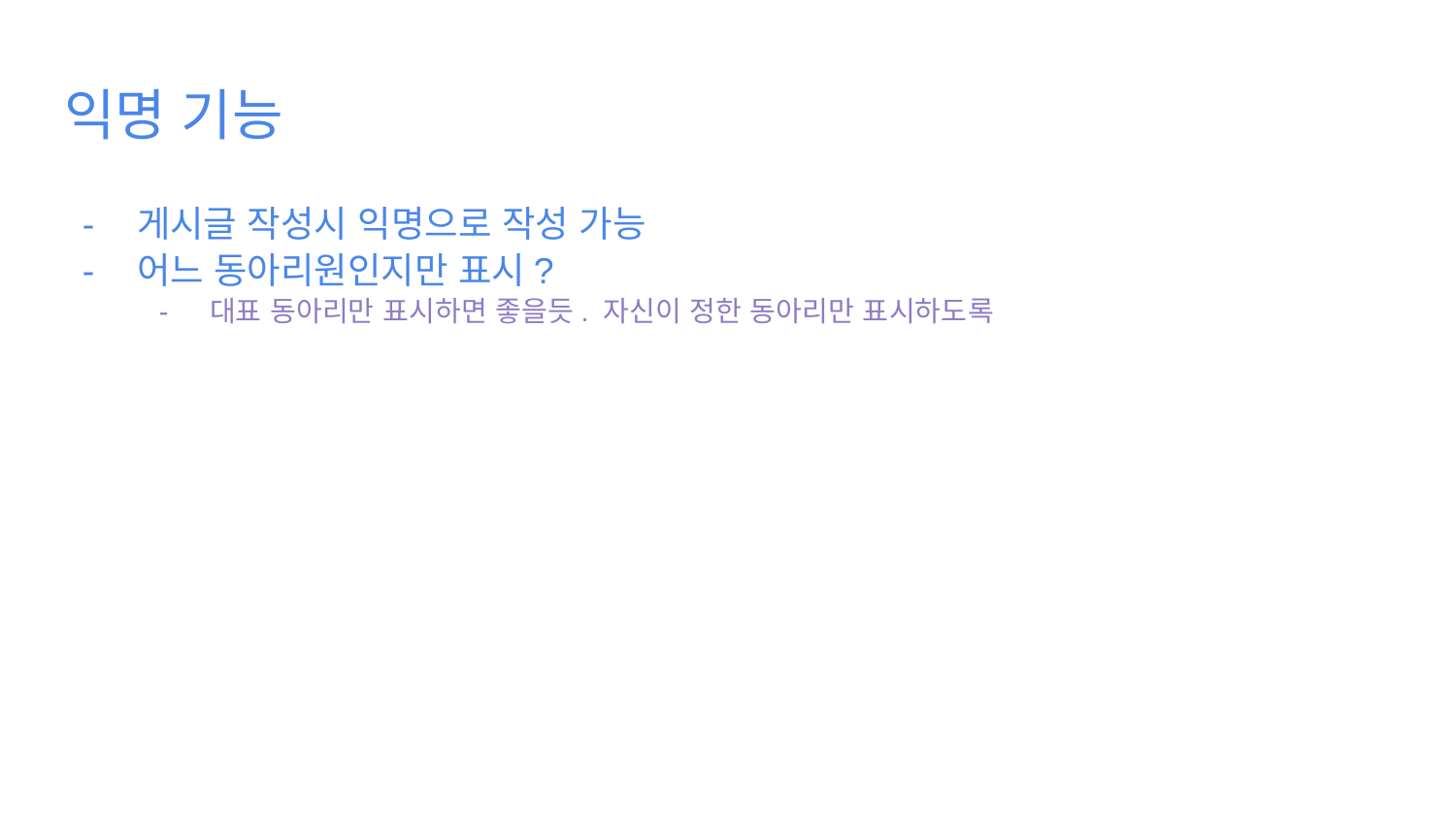

# 익명 기능
게시글 작성시 익명으로 작성 가능
어느 동아리원인지만 표시?
대표 동아리만 표시하면 좋을듯. 자신이 정한 동아리만 표시하도록